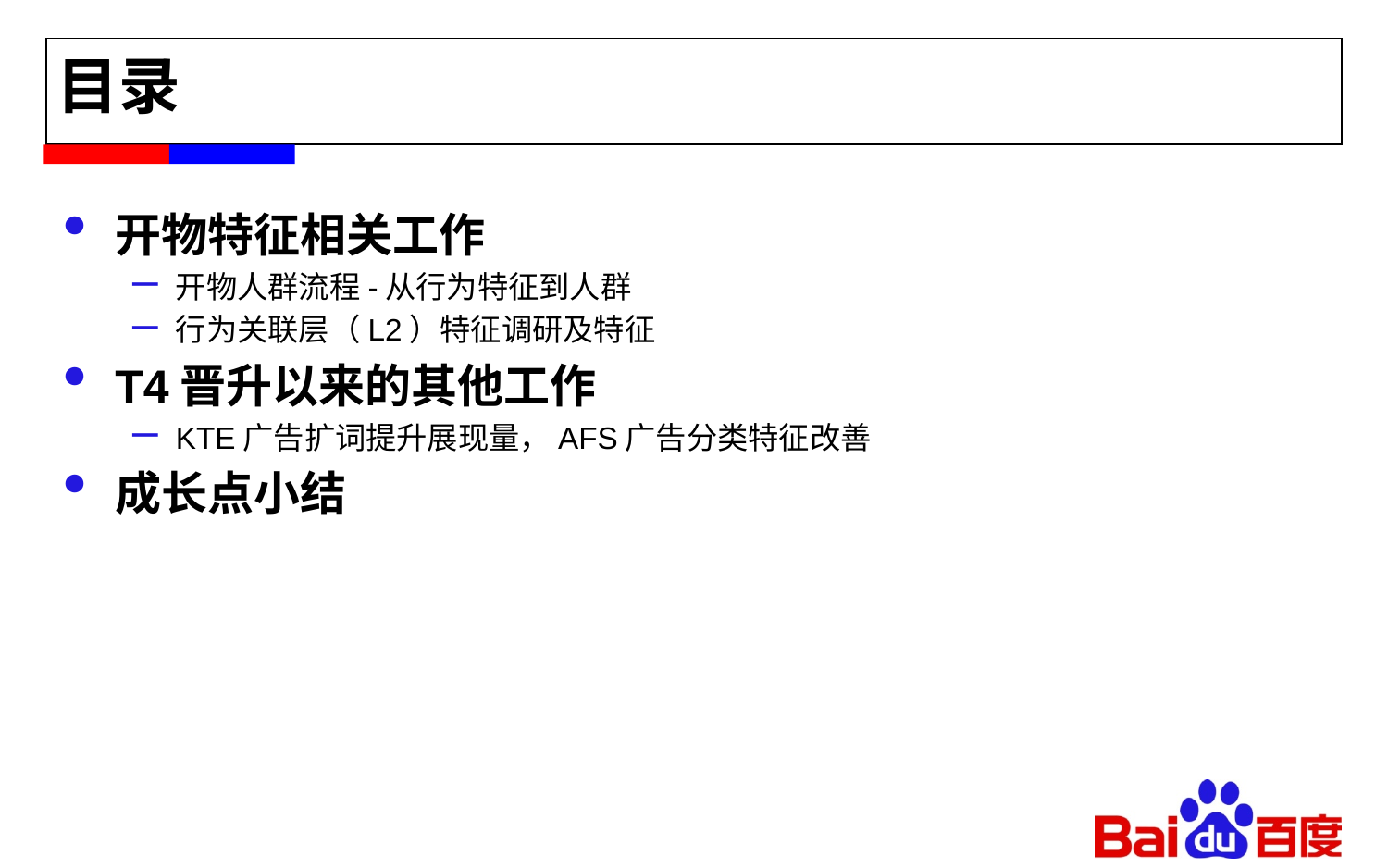

目录
开物特征相关工作
开物人群流程-从行为特征到人群
行为关联层（L2）特征调研及特征
T4晋升以来的其他工作
KTE广告扩词提升展现量，AFS广告分类特征改善
成长点小结